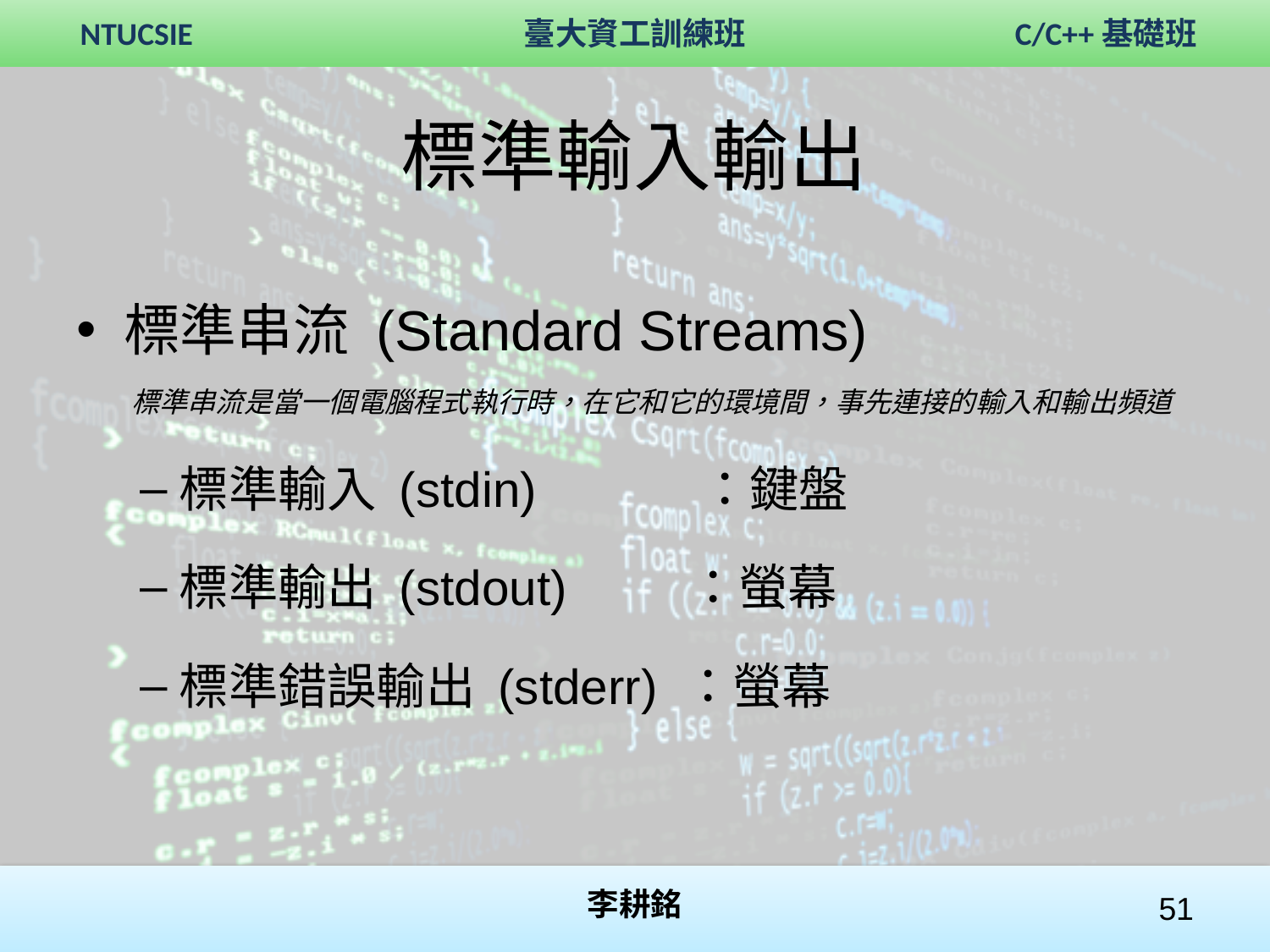

標準輸入輸出
標準串流 (Standard Streams)
標準串流是當一個電腦程式執行時，在它和它的環境間，事先連接的輸入和輸出頻道
標準輸入 (stdin)           ：鍵盤
標準輸出 (stdout)        ：螢幕
標準錯誤輸出 (stderr) ：螢幕

李耕銘
51